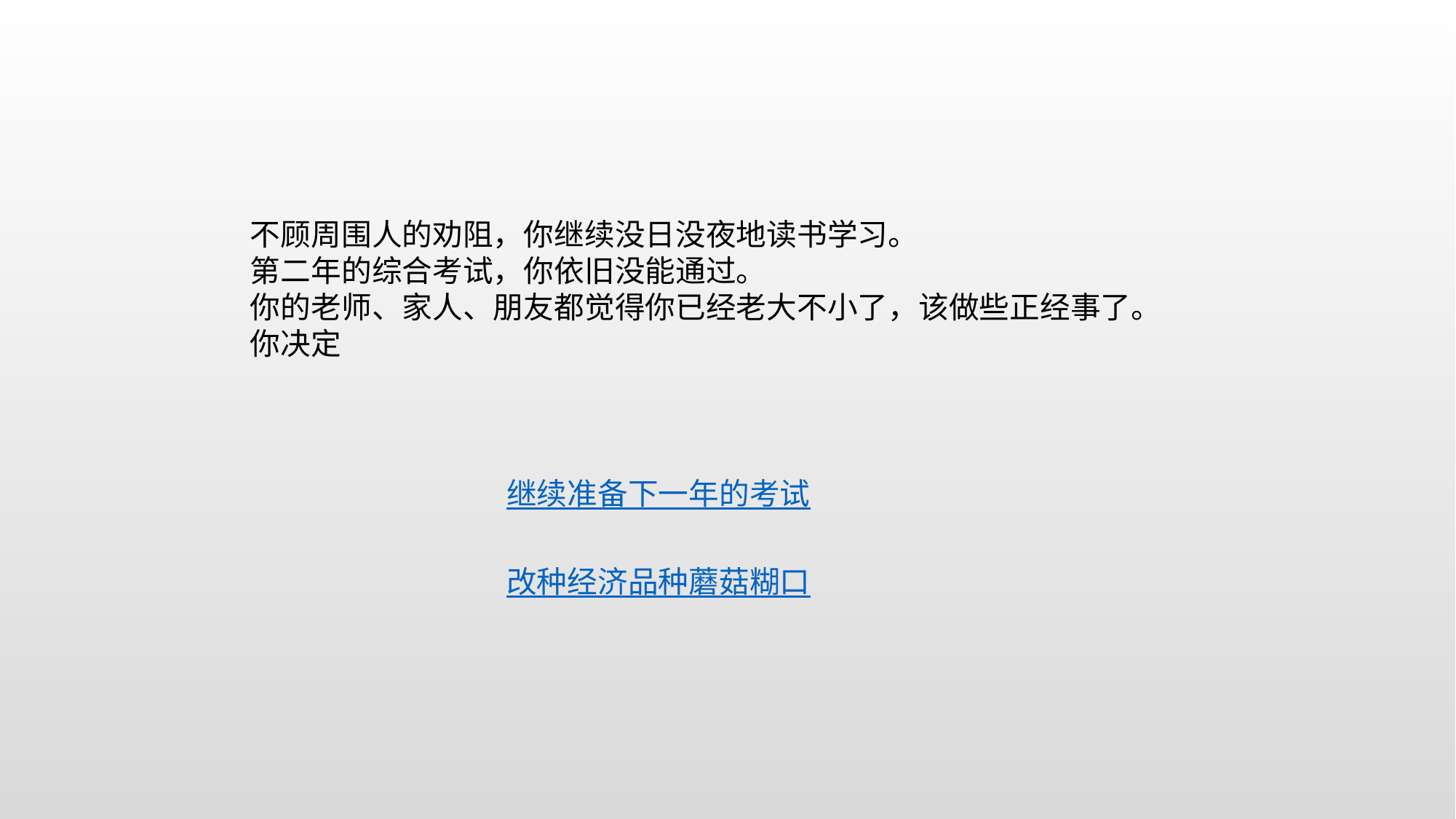

不顾周围人的劝阻，你继续没日没夜地读书学习。
第二年的综合考试，你依旧没能通过。
你的老师、家人、朋友都觉得你已经老大不小了，该做些正经事了。
你决定
继续准备下一年的考试
改种经济品种蘑菇糊口